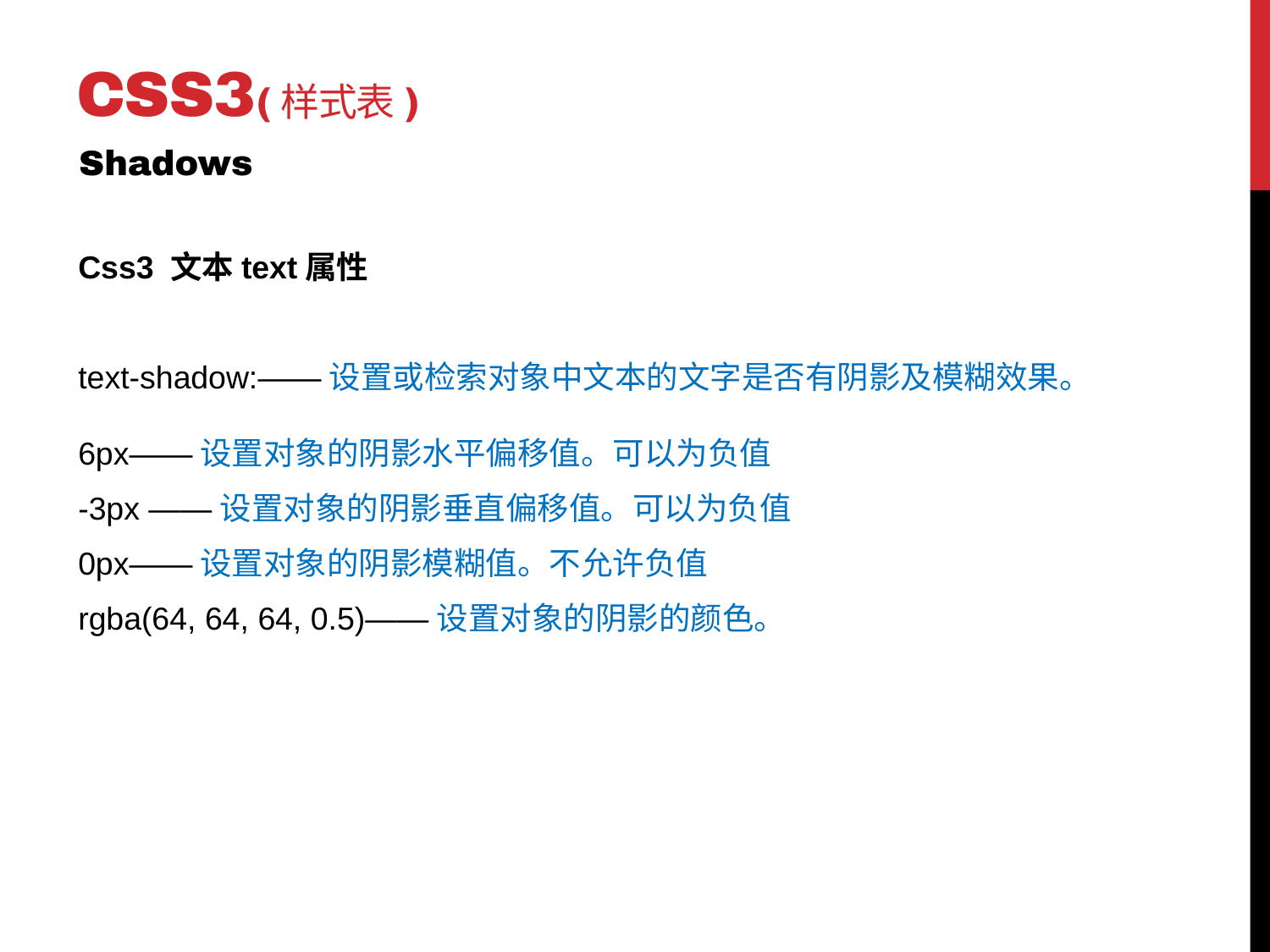

# CSS3(样式表)
Shadows
Css3 文本text属性

text-shadow:——设置或检索对象中文本的文字是否有阴影及模糊效果。
 
6px——设置对象的阴影水平偏移值。可以为负值
-3px ——设置对象的阴影垂直偏移值。可以为负值
0px——设置对象的阴影模糊值。不允许负值
rgba(64, 64, 64, 0.5)——设置对象的阴影的颜色。